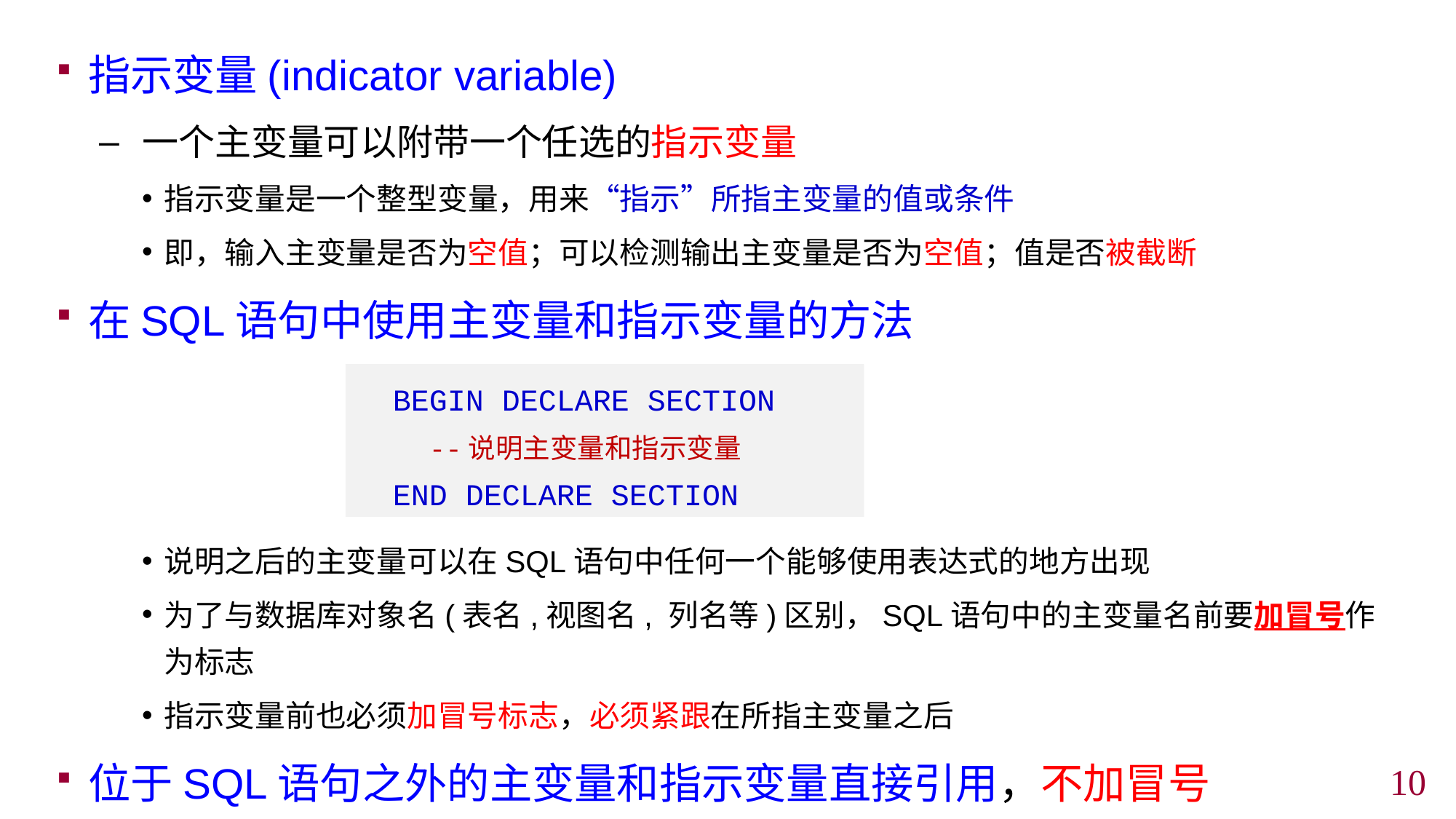

指示变量(indicator variable)
一个主变量可以附带一个任选的指示变量
指示变量是一个整型变量，用来“指示”所指主变量的值或条件
即，输入主变量是否为空值；可以检测输出主变量是否为空值；值是否被截断
在SQL语句中使用主变量和指示变量的方法

说明之后的主变量可以在SQL语句中任何一个能够使用表达式的地方出现
为了与数据库对象名(表名,视图名, 列名等)区别，SQL语句中的主变量名前要加冒号作为标志
指示变量前也必须加冒号标志，必须紧跟在所指主变量之后
位于SQL语句之外的主变量和指示变量直接引用，不加冒号
  BEGIN DECLARE SECTION
    --说明主变量和指示变量
  END DECLARE SECTION
10